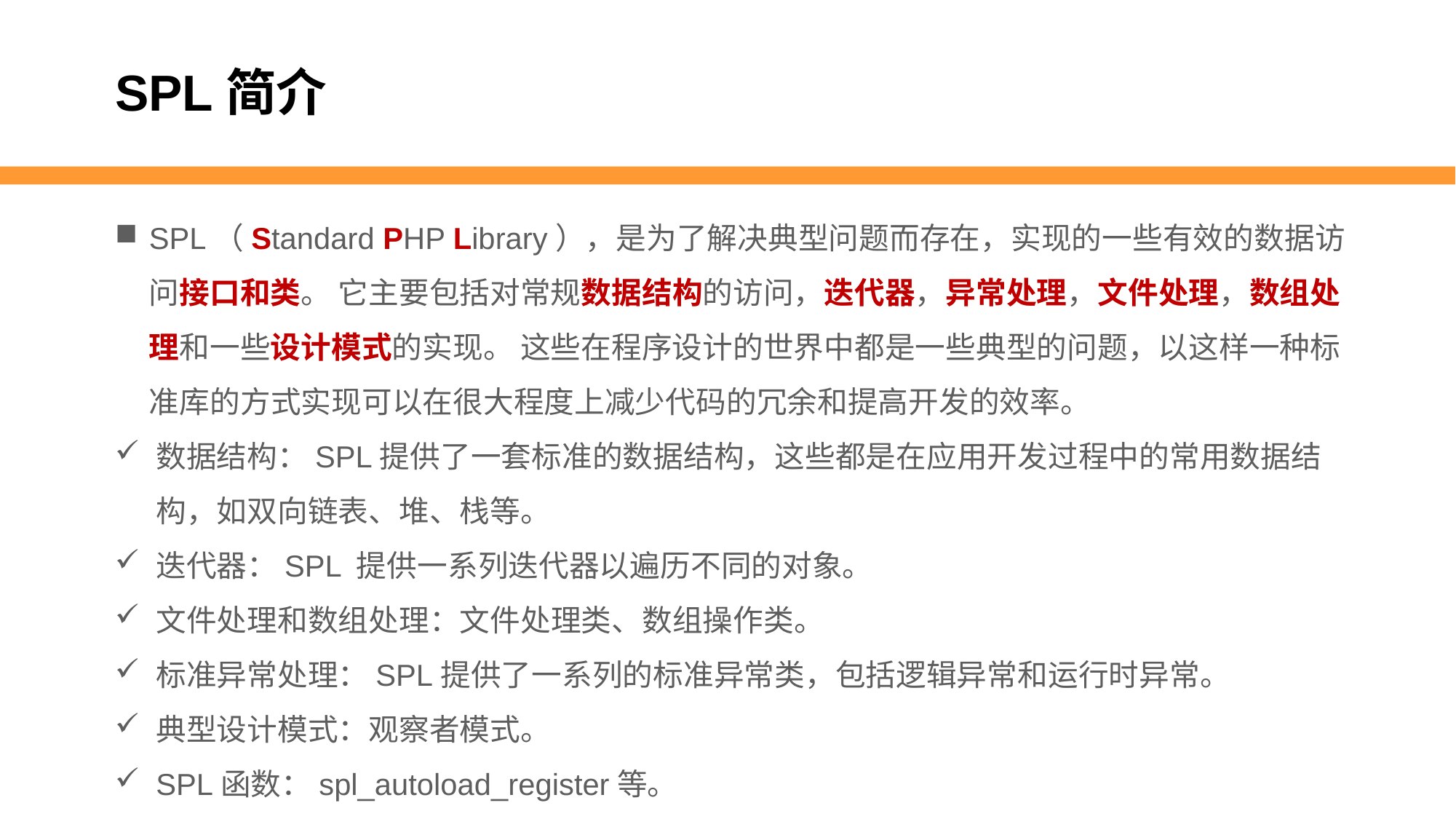

SPL简介
SPL（Standard PHP Library），是为了解决典型问题而存在，实现的一些有效的数据访问接口和类。 它主要包括对常规数据结构的访问，迭代器，异常处理，文件处理，数组处理和一些设计模式的实现。 这些在程序设计的世界中都是一些典型的问题，以这样一种标准库的方式实现可以在很大程度上减少代码的冗余和提高开发的效率。
数据结构：SPL提供了一套标准的数据结构，这些都是在应用开发过程中的常用数据结构，如双向链表、堆、栈等。
迭代器：SPL 提供一系列迭代器以遍历不同的对象。
文件处理和数组处理：文件处理类、数组操作类。
标准异常处理：SPL提供了一系列的标准异常类，包括逻辑异常和运行时异常。
典型设计模式：观察者模式。
SPL函数：spl_autoload_register等。